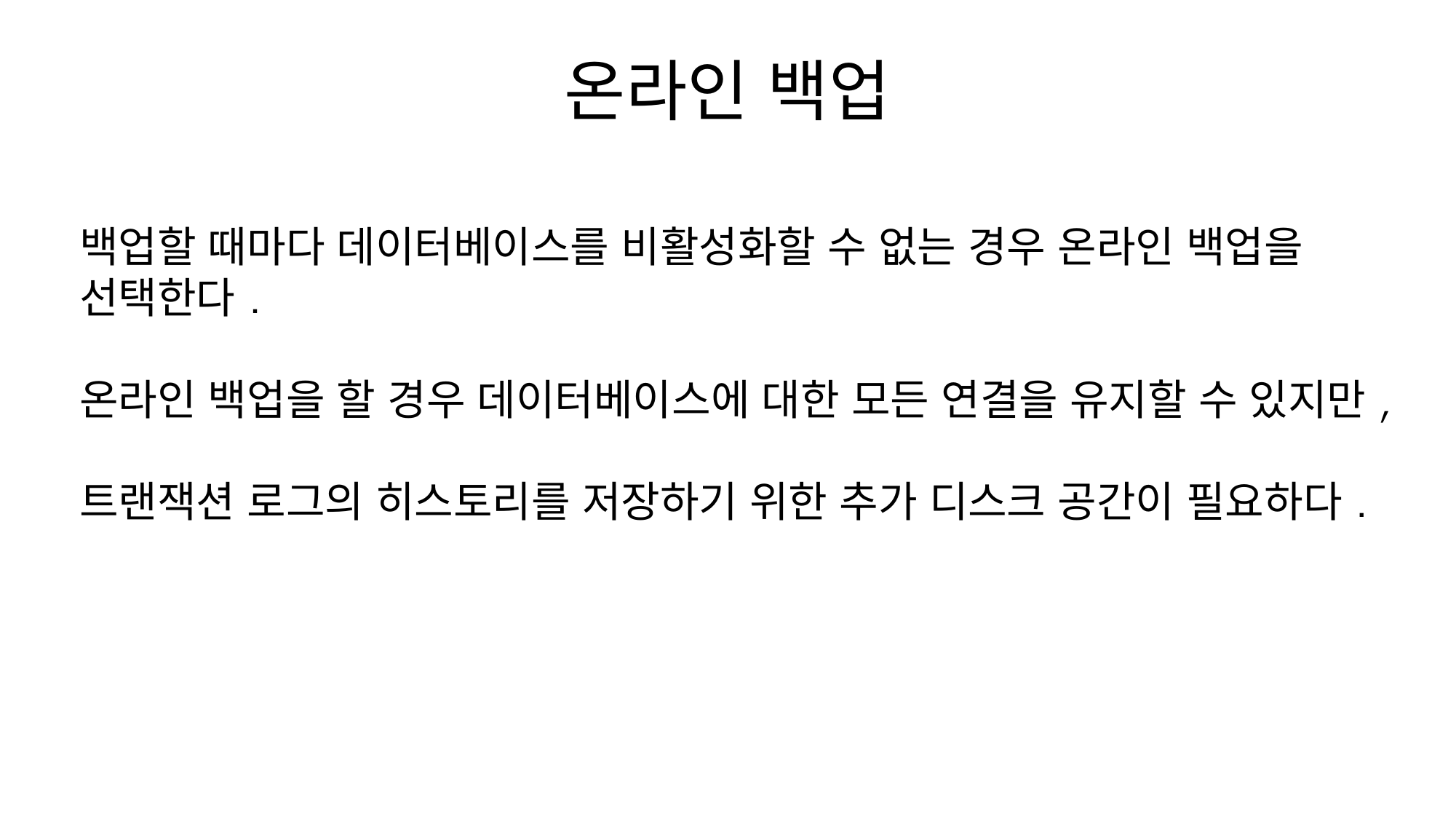

# 온라인 백업
백업할 때마다 데이터베이스를 비활성화할 수 없는 경우 온라인 백업을 선택한다.
온라인 백업을 할 경우 데이터베이스에 대한 모든 연결을 유지할 수 있지만,
트랜잭션 로그의 히스토리를 저장하기 위한 추가 디스크 공간이 필요하다.